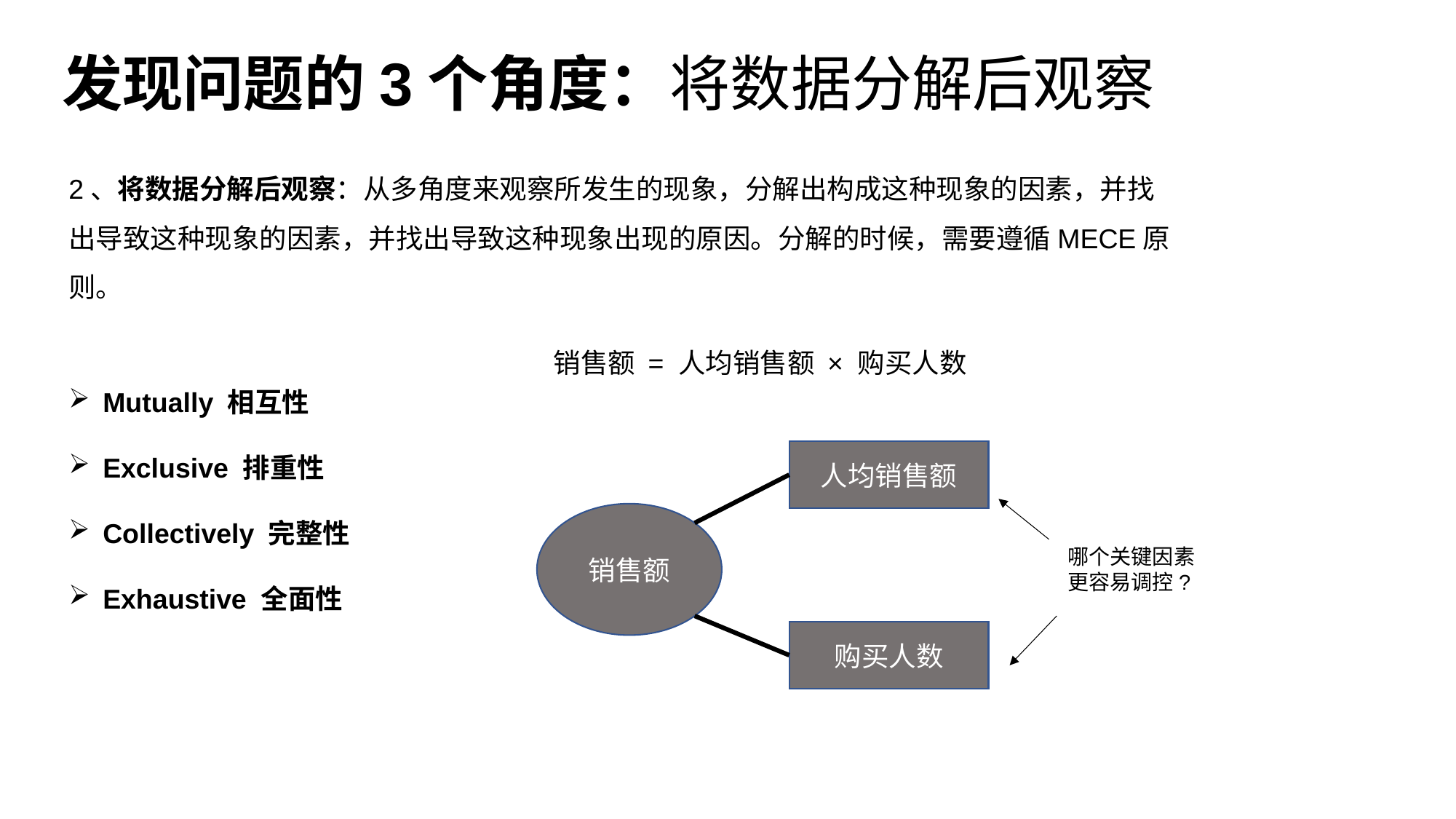

发现问题的3个角度：将数据分解后观察
2、将数据分解后观察：从多角度来观察所发生的现象，分解出构成这种现象的因素，并找出导致这种现象的因素，并找出导致这种现象出现的原因。分解的时候，需要遵循MECE原则。

Mutually 相互性
Exclusive 排重性
Collectively 完整性
Exhaustive 全面性

销售额 = 人均销售额 × 购买人数
人均销售额
销售额
哪个关键因素更容易调控?
购买人数